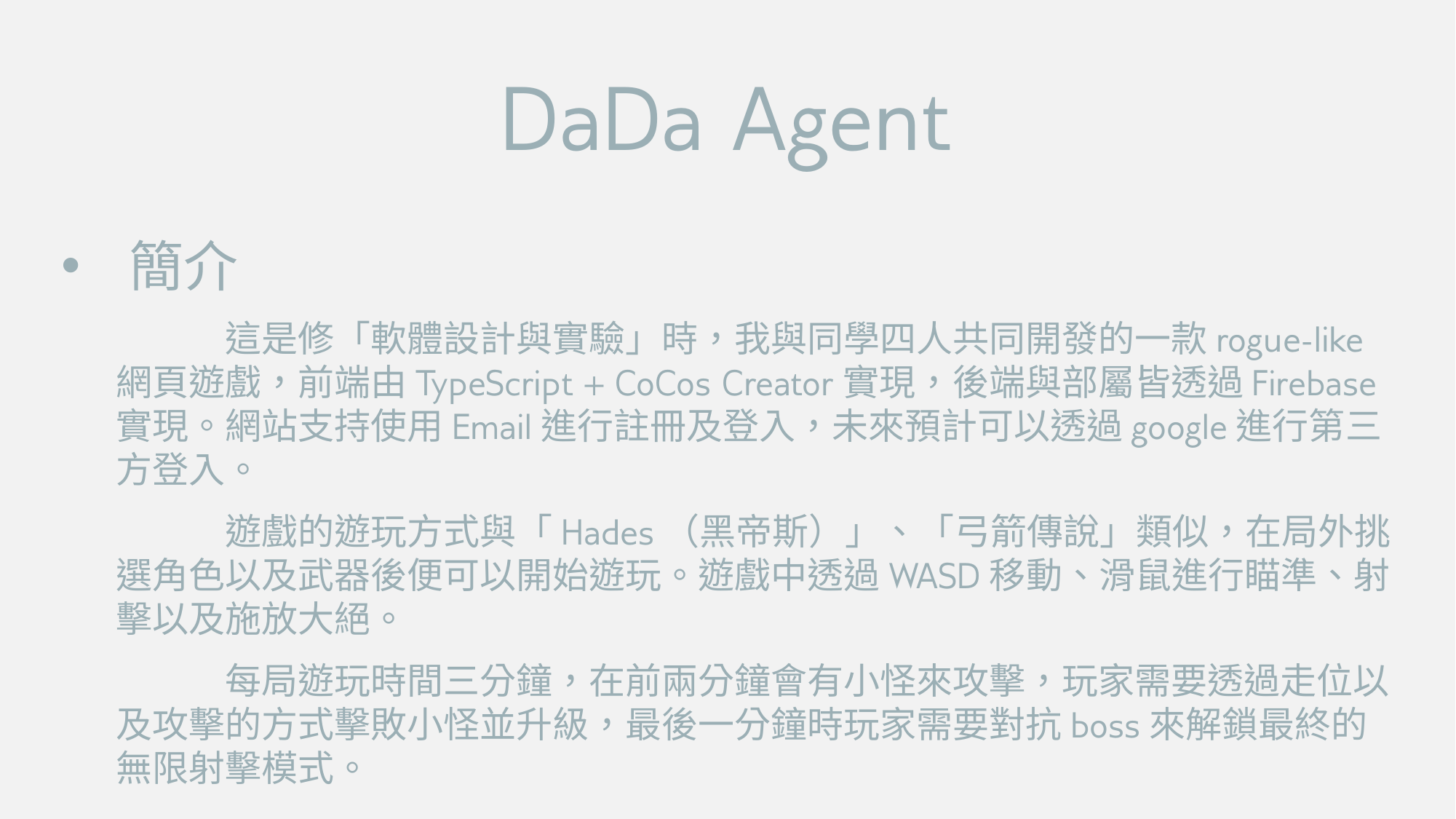

DaDa Agent
簡介
	這是修「軟體設計與實驗」時，我與同學四人共同開發的一款rogue-like網頁遊戲，前端由TypeScript + CoCos Creator實現，後端與部屬皆透過Firebase實現。網站支持使用Email進行註冊及登入，未來預計可以透過google進行第三方登入。
	遊戲的遊玩方式與「Hades（黑帝斯）」、「弓箭傳說」類似，在局外挑選角色以及武器後便可以開始遊玩。遊戲中透過WASD移動、滑鼠進行瞄準、射擊以及施放大絕。
	每局遊玩時間三分鐘，在前兩分鐘會有小怪來攻擊，玩家需要透過走位以及攻擊的方式擊敗小怪並升級，最後一分鐘時玩家需要對抗boss來解鎖最終的無限射擊模式。